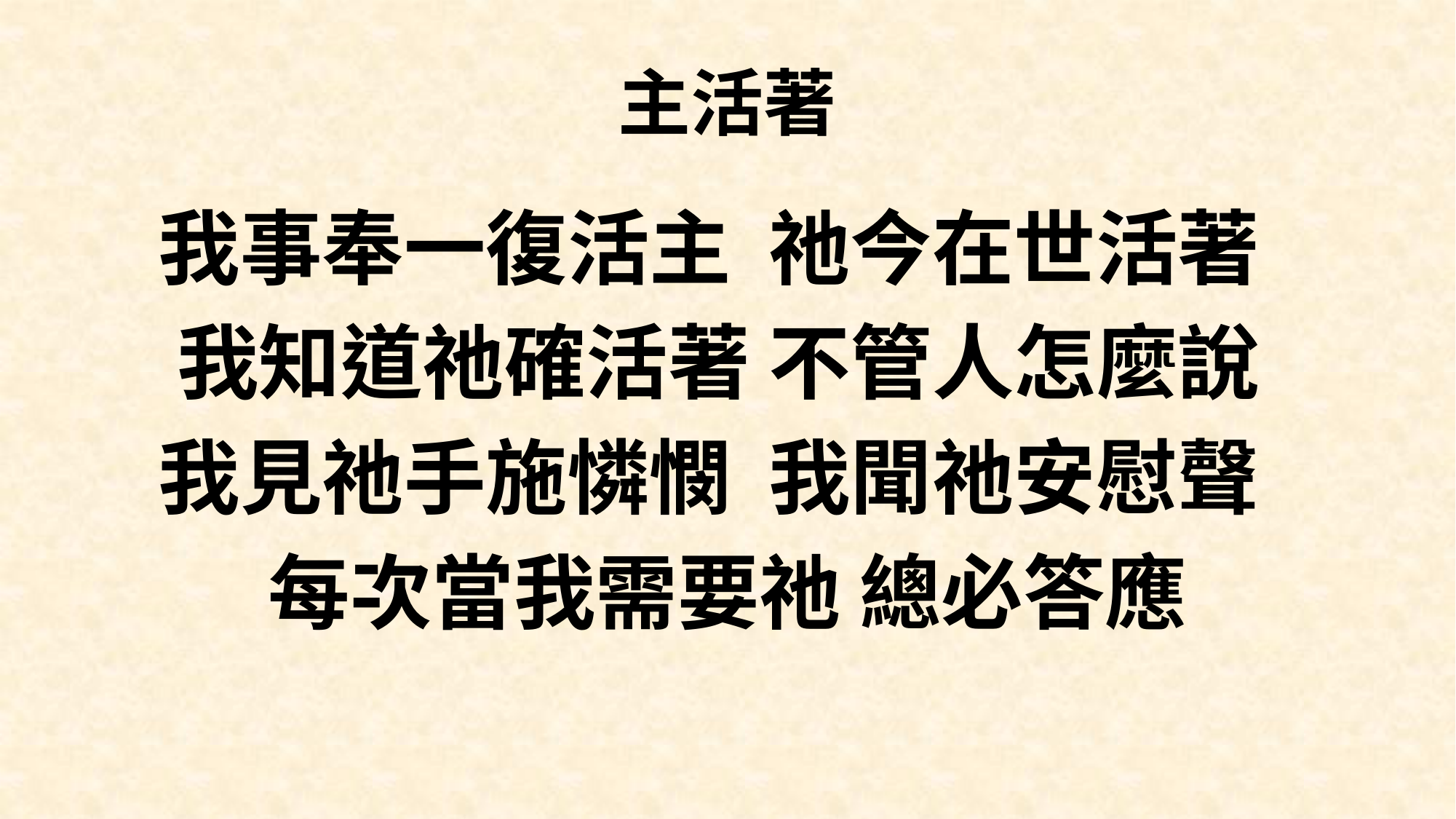

# 主活著
我事奉一復活主  祂今在世活著
我知道祂確活著 不管人怎麼說
我見祂手施憐憫  我聞祂安慰聲
每次當我需要祂 總必答應